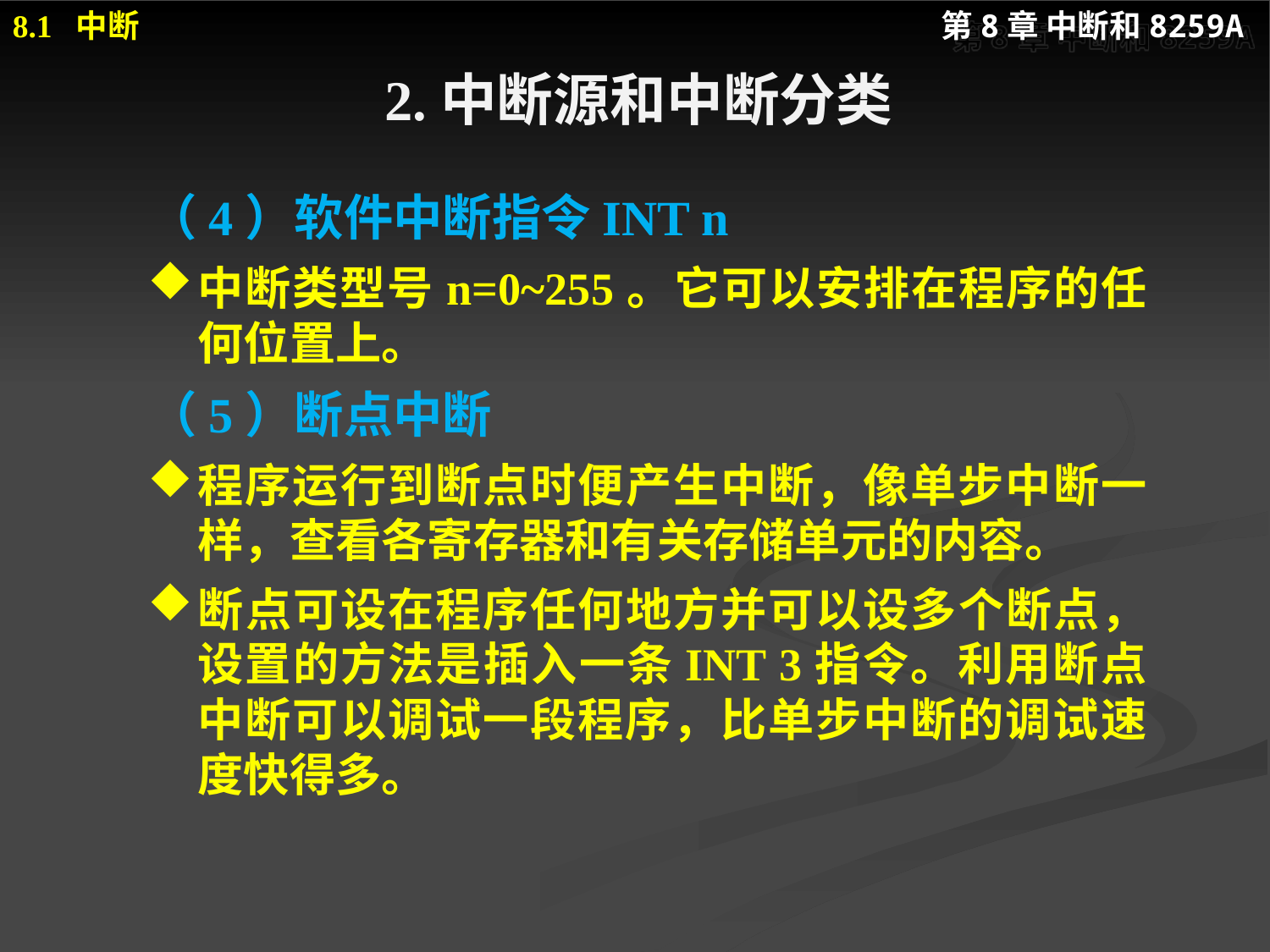

# 2.中断源和中断分类
（4）软件中断指令INT n
中断类型号n=0~255。它可以安排在程序的任何位置上。
（5）断点中断
程序运行到断点时便产生中断，像单步中断一样，查看各寄存器和有关存储单元的内容。
断点可设在程序任何地方并可以设多个断点，设置的方法是插入一条INT 3指令。利用断点中断可以调试一段程序，比单步中断的调试速度快得多。